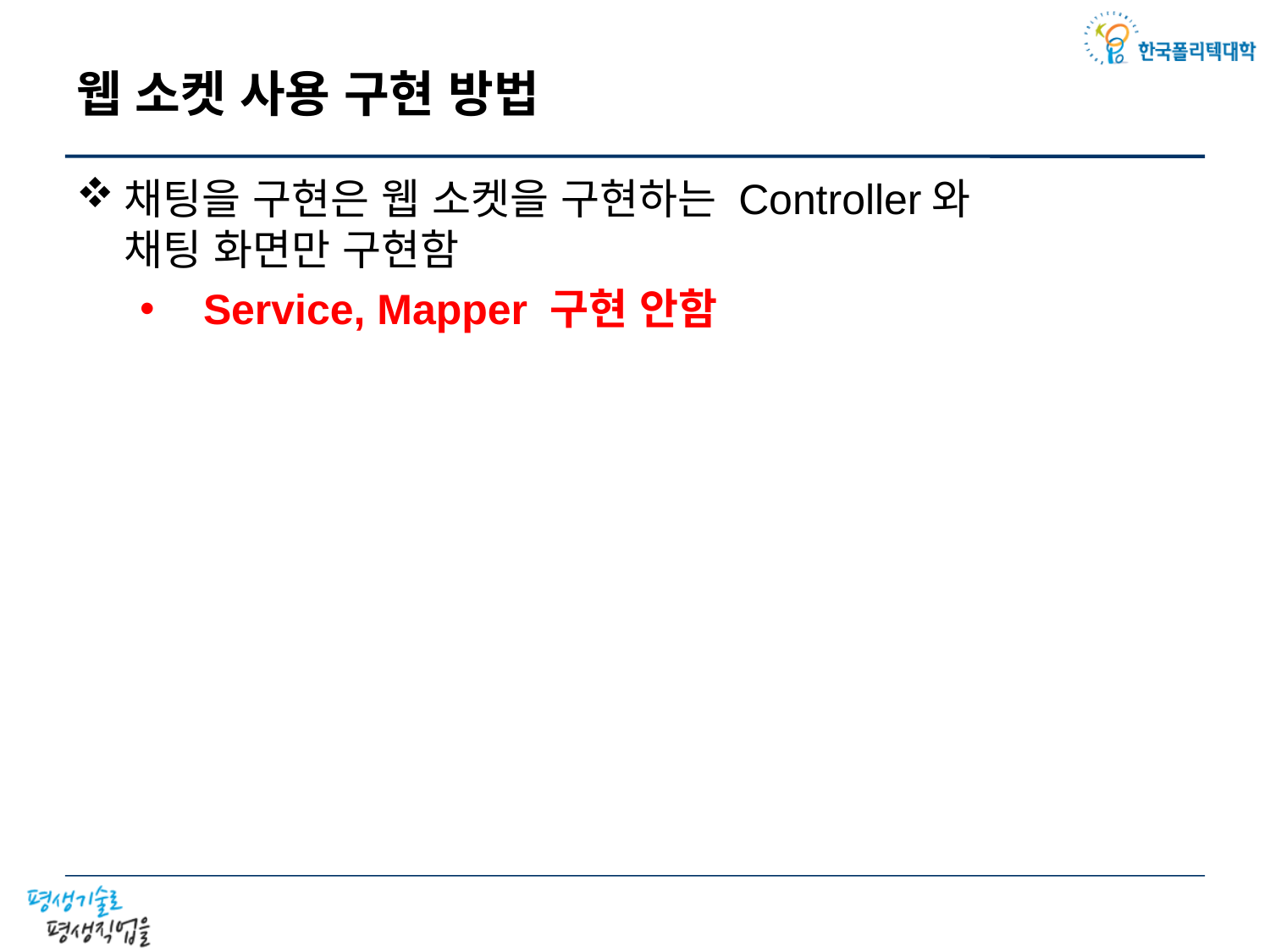

# 웹 소켓 사용 구현 방법
채팅을 구현은 웹 소켓을 구현하는 Controller와
채팅 화면만 구현함
Service, Mapper 구현 안함